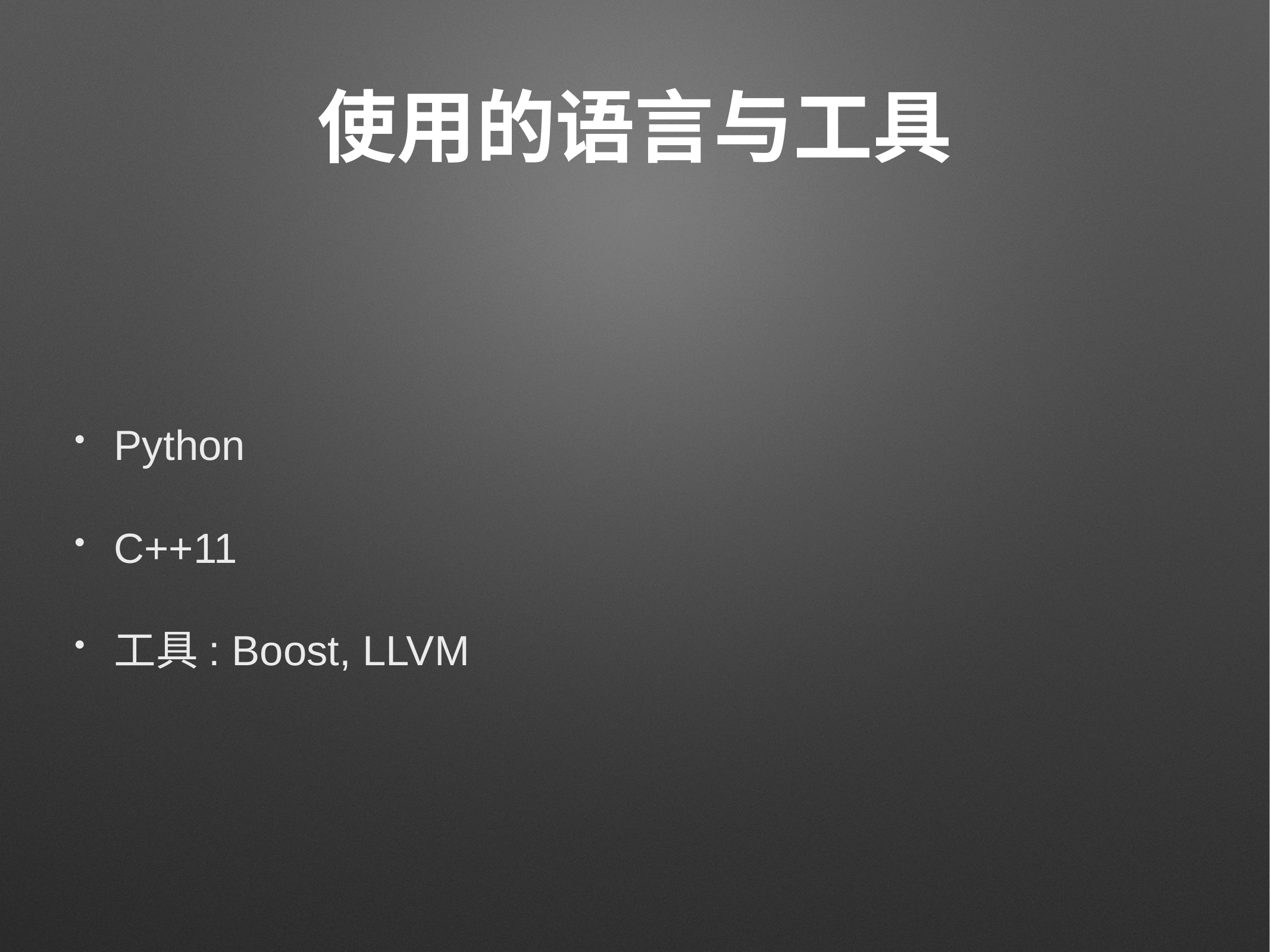

# 使用的语言与工具
Python
C++11
工具: Boost, LLVM